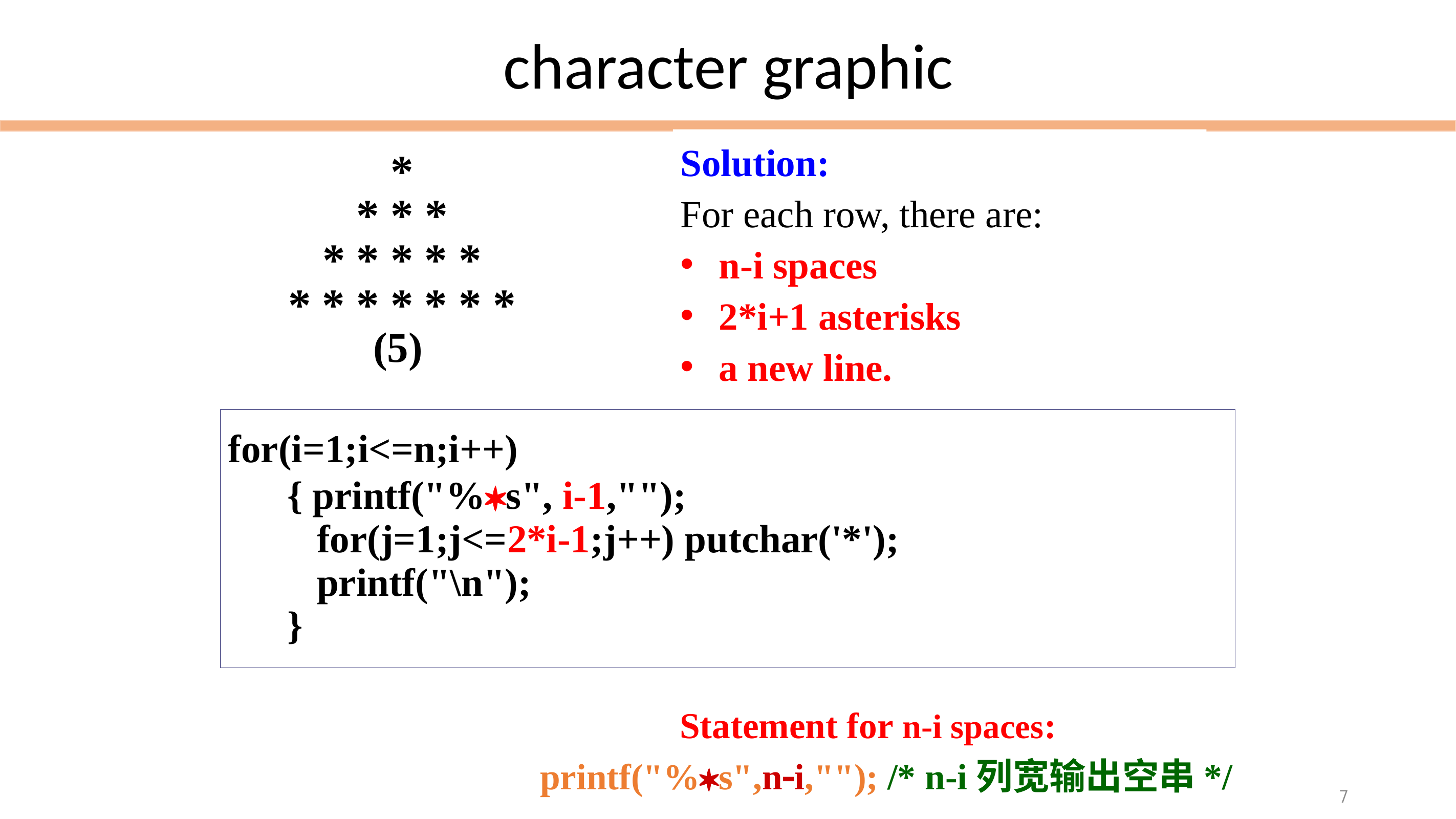

# character graphic
Solution:
For each row, there are:
n-i spaces
2*i+1 asterisks
a new line.
         *
      * * *
   * * * * *
* * * * * * *
        (5)

for(i=1;i<=n;i++)
      { printf("%∗s", i-1,"");
         for(j=1;j<=2*i-1;j++) putchar('*');
         printf("\n");
      }
Statement for n-i spaces:
    printf("%∗s",n−i,""); /* n-i列宽输出空串*/
7